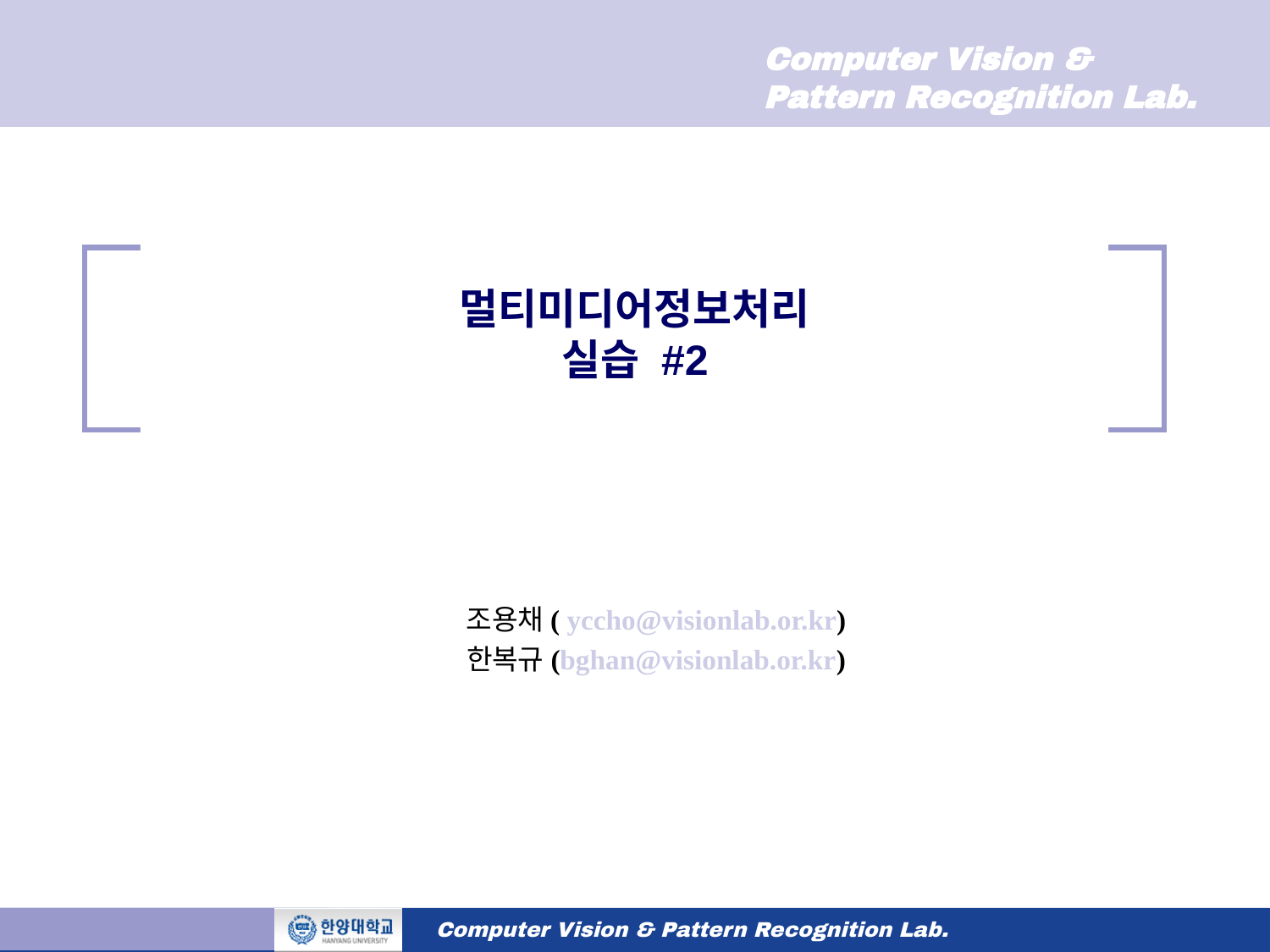

# 멀티미디어정보처리 실습 #2
조용채( yccho@visionlab.or.kr)
한복규(bghan@visionlab.or.kr)